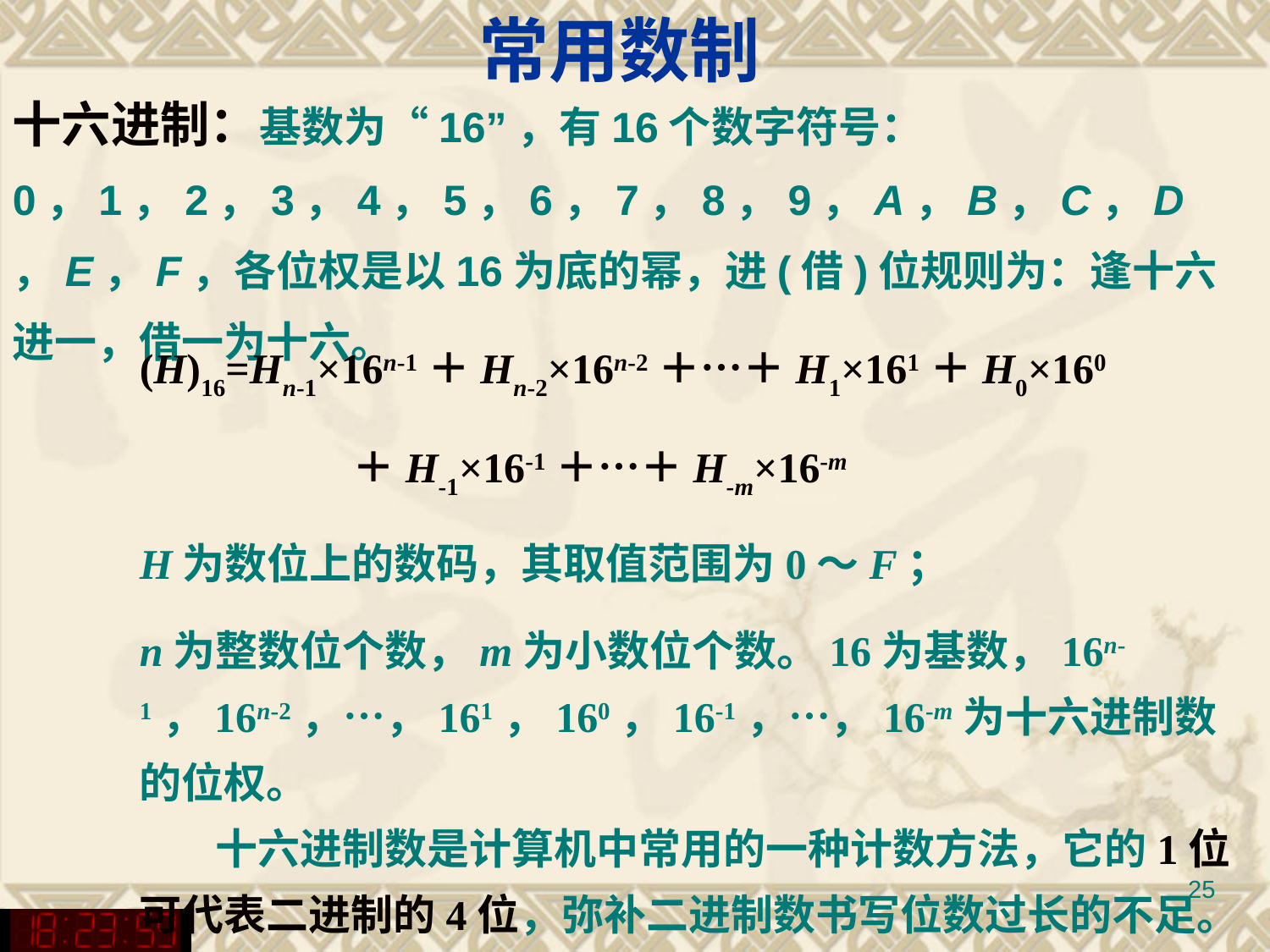

常用数制
十六进制：基数为“16”，有16个数字符号：0，1，2，3，4，5，6，7，8，9，A，B，C，D，E，F，各位权是以16为底的幂，进(借)位规则为：逢十六进一，借一为十六。
(H)16=Hn-1×16n-1＋Hn-2×16n-2＋…＋H1×161＋H0×160
    	        ＋H-1×16-1＋…＋H-m×16-m
H为数位上的数码，其取值范围为0～F；
n为整数位个数，m为小数位个数。16为基数，16n-1，16n-2，…，161，160，16-1，…，16-m为十六进制数的位权。
        十六进制数是计算机中常用的一种计数方法，它的1位可代表二进制的4位，弥补二进制数书写位数过长的不足。

25